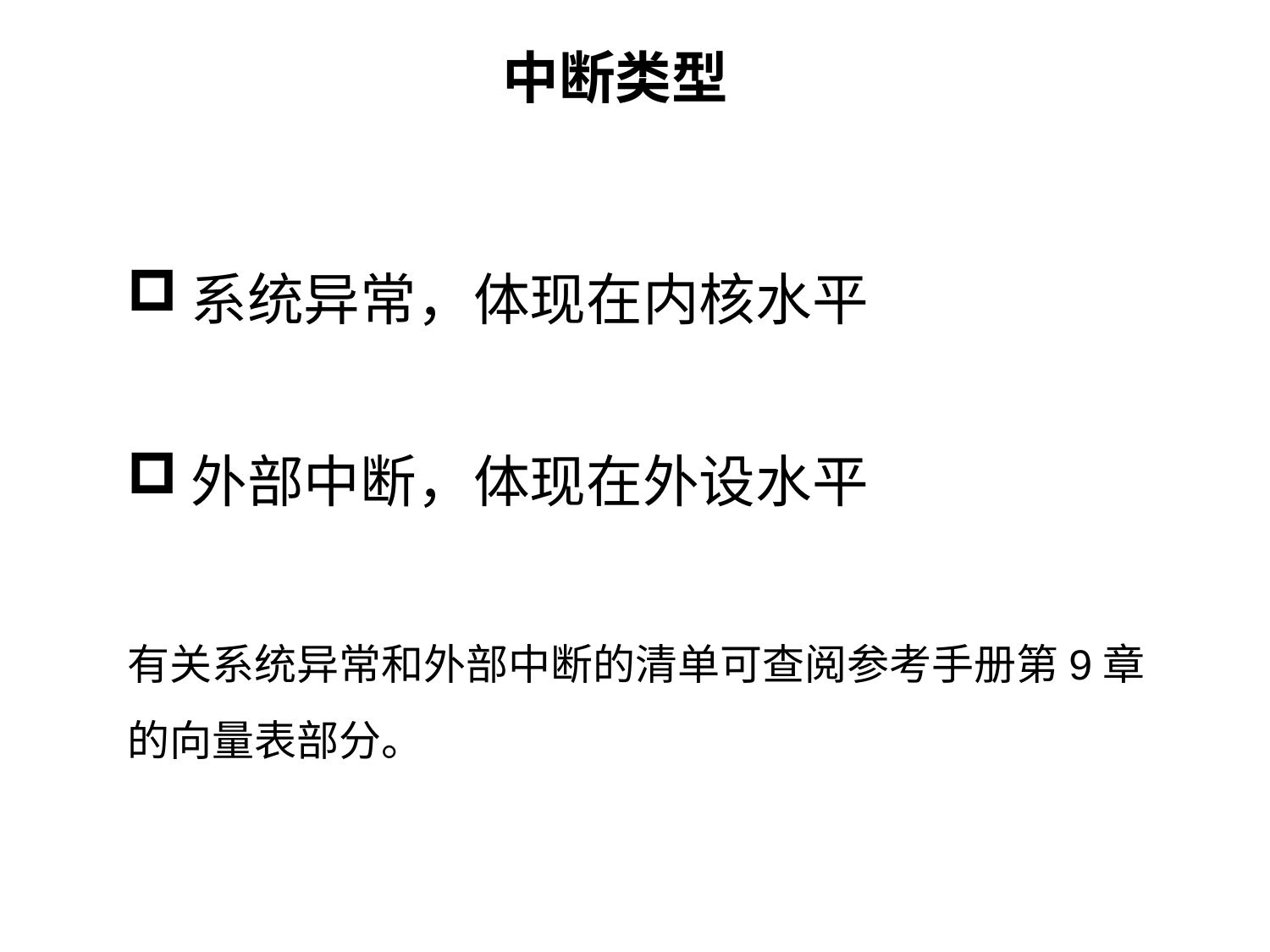

中断类型
系统异常，体现在内核水平
外部中断，体现在外设水平
有关系统异常和外部中断的清单可查阅参考手册第9章的向量表部分。